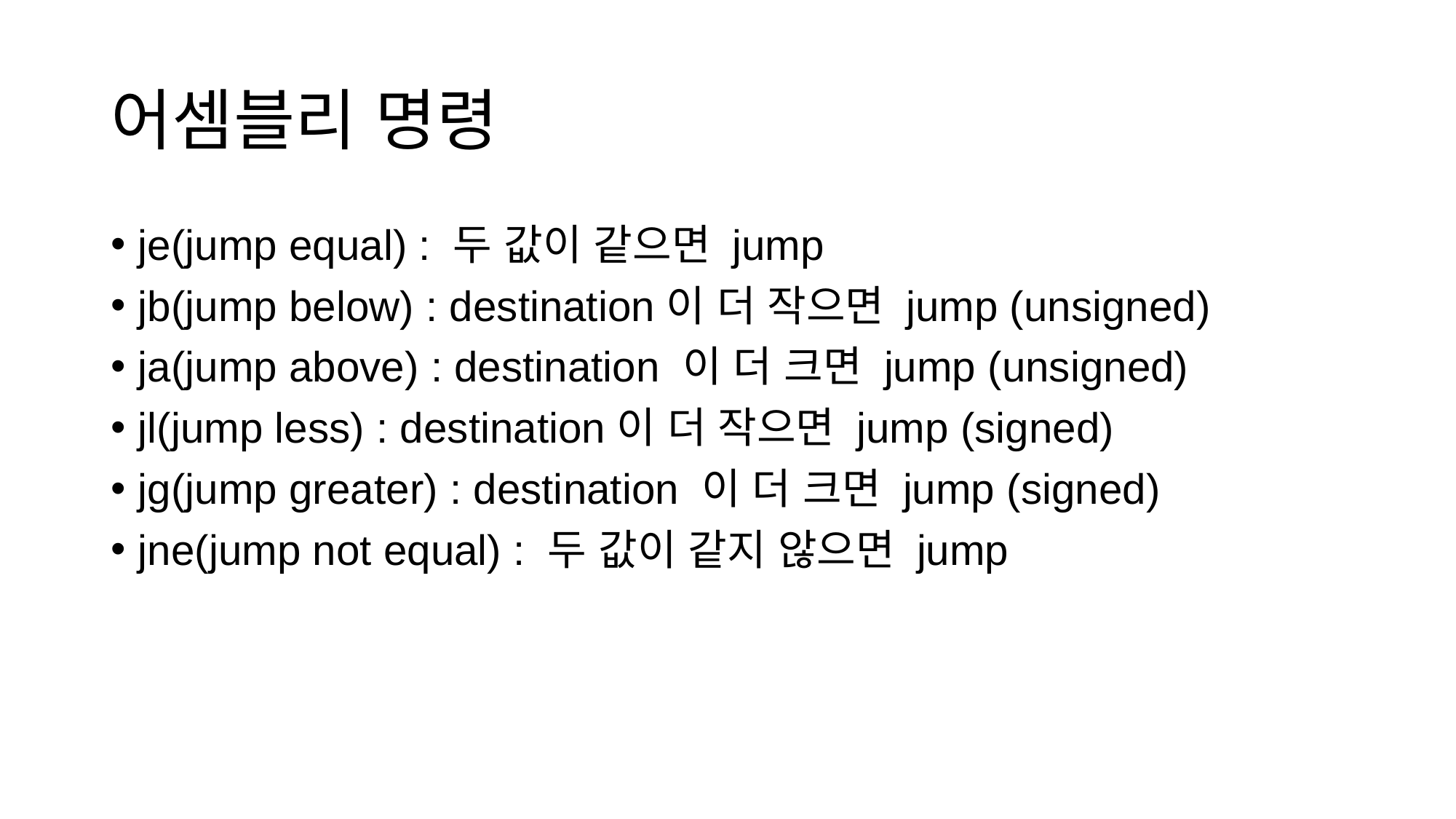

# 어셈블리 명령
je(jump equal) : 두 값이 같으면 jump
jb(jump below) : destination이 더 작으면 jump (unsigned)
ja(jump above) : destination 이 더 크면 jump (unsigned)
jl(jump less) : destination이 더 작으면 jump (signed)
jg(jump greater) : destination 이 더 크면 jump (signed)
jne(jump not equal) : 두 값이 같지 않으면 jump